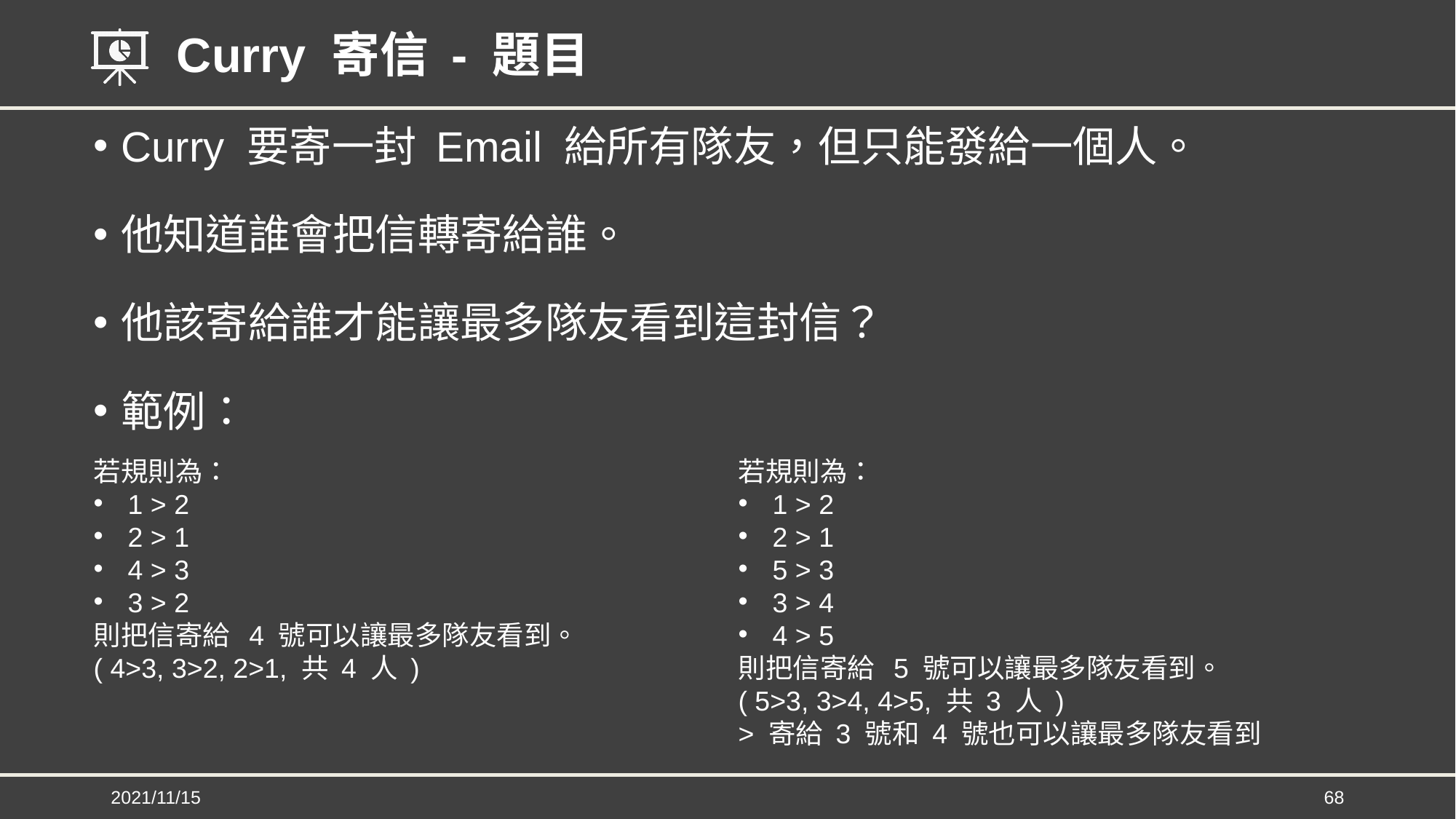

# Curry 寄信 - 題目
Curry 要寄一封 Email 給所有隊友，但只能發給一個人。
他知道誰會把信轉寄給誰。
他該寄給誰才能讓最多隊友看到這封信？
範例：
若規則為：
1 > 2
2 > 1
4 > 3
3 > 2
則把信寄給  4 號可以讓最多隊友看到。
( 4>3, 3>2, 2>1, 共 4 人 )
若規則為：
1 > 2
2 > 1
5 > 3
3 > 4
4 > 5
則把信寄給  5 號可以讓最多隊友看到。
( 5>3, 3>4, 4>5, 共 3 人 )
> 寄給 3 號和 4 號也可以讓最多隊友看到
2021/11/15

68